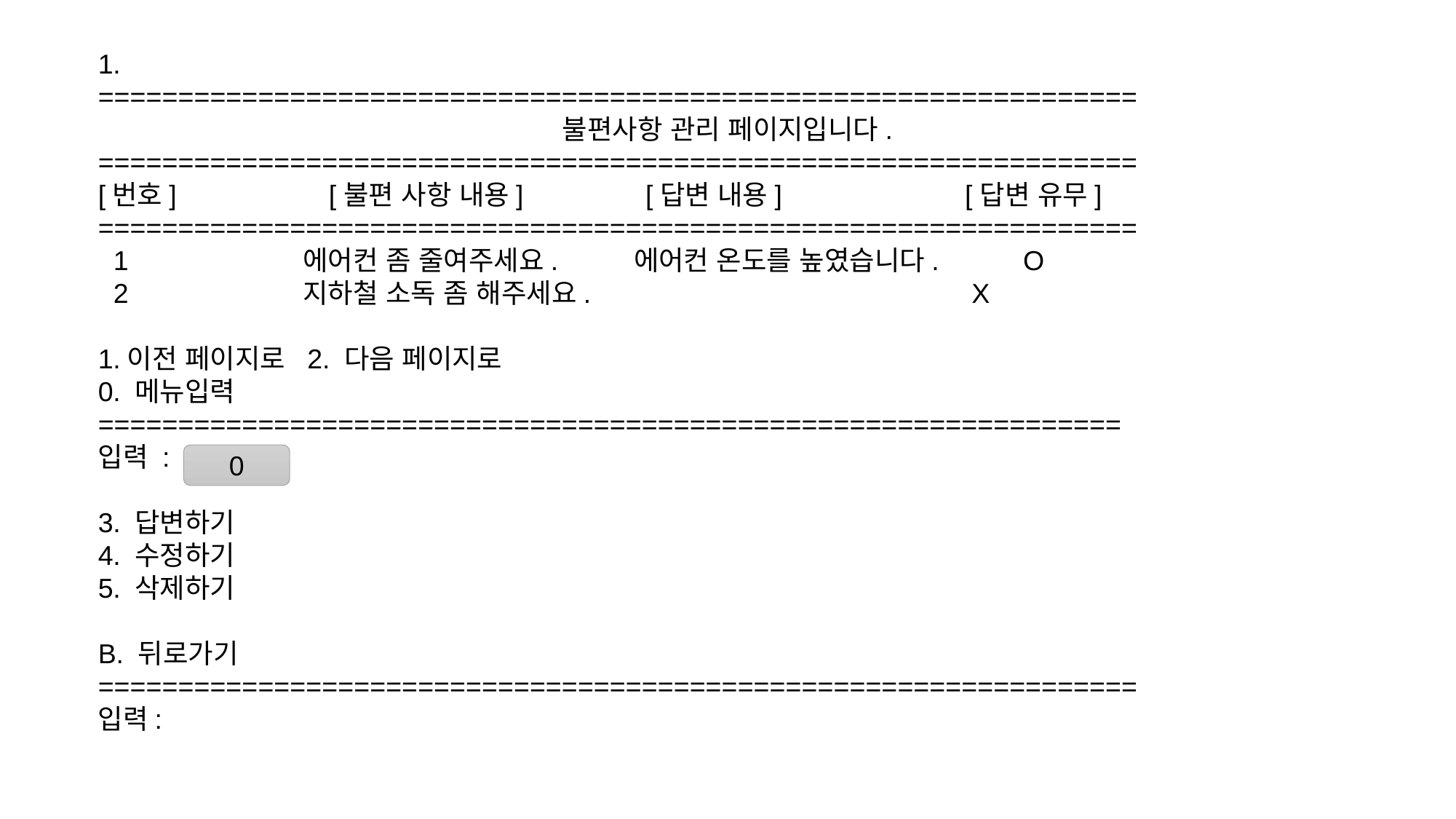

1.
=================================================================
불편사항 관리 페이지입니다.
=================================================================
[번호]                    [불편 사항 내용]                [답변 내용]                        [답변 유무]
=================================================================
  1                      에어컨 좀 줄여주세요.         에어컨 온도를 높였습니다.           O
  2                      지하철 소독 좀 해주세요.                                                  X

1.이전 페이지로  2. 다음 페이지로
0. 메뉴입력
================================================================
입력 :

3. 답변하기
4. 수정하기
5. 삭제하기

B. 뒤로가기
=================================================================
입력:

0